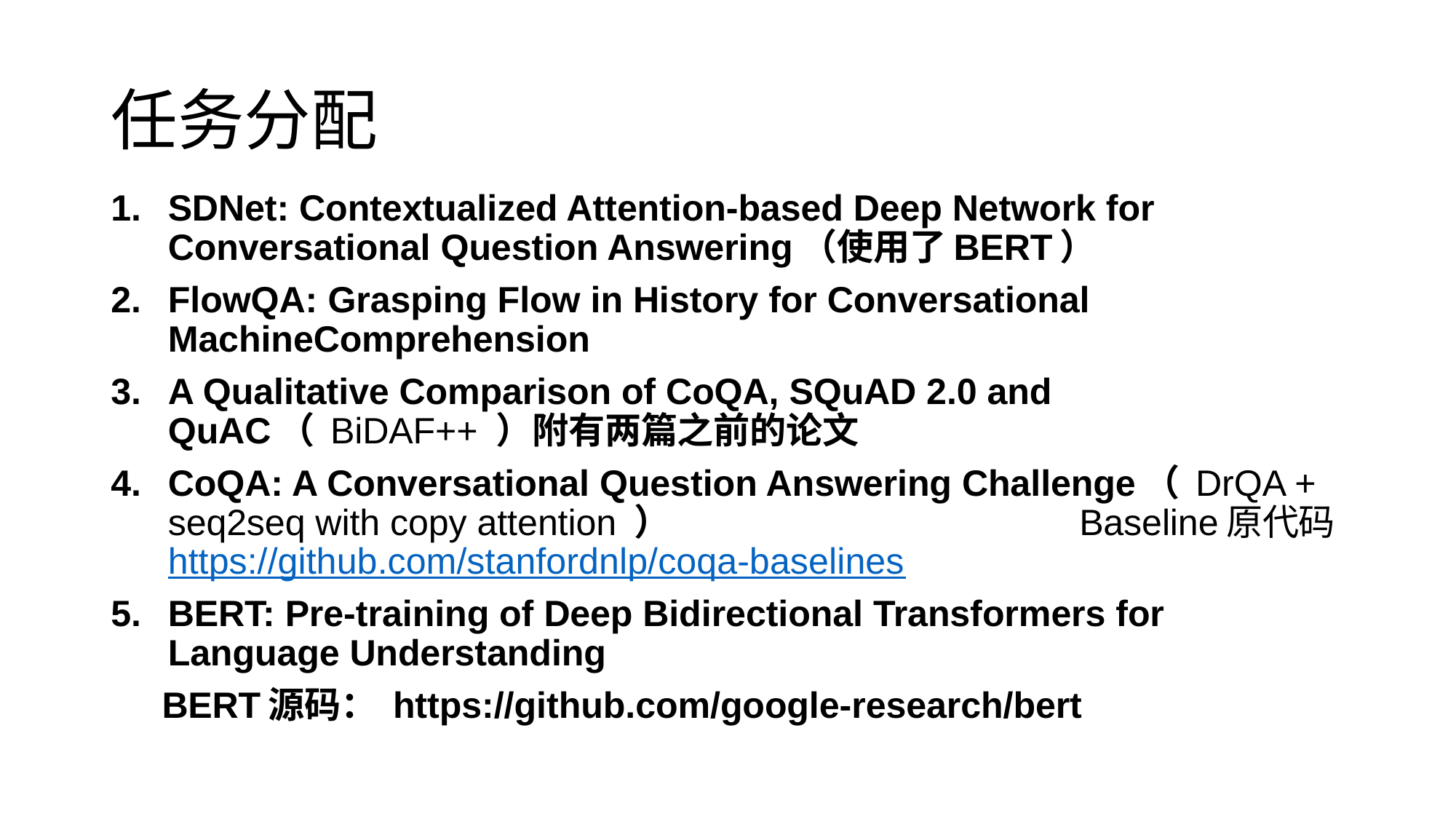

# 任务分配
SDNet: Contextualized Attention-based Deep Network for Conversational Question Answering（使用了BERT）
FlowQA: Grasping Flow in History for Conversational MachineComprehension
A Qualitative Comparison of CoQA, SQuAD 2.0 and QuAC（ BiDAF++ ）附有两篇之前的论文
CoQA: A Conversational Question Answering Challenge（ DrQA + seq2seq with copy attention ）                                                 Baseline原代码 https://github.com/stanfordnlp/coqa-baselines
BERT: Pre-training of Deep Bidirectional Transformers for Language Understanding
     BERT源码： https://github.com/google-research/bert